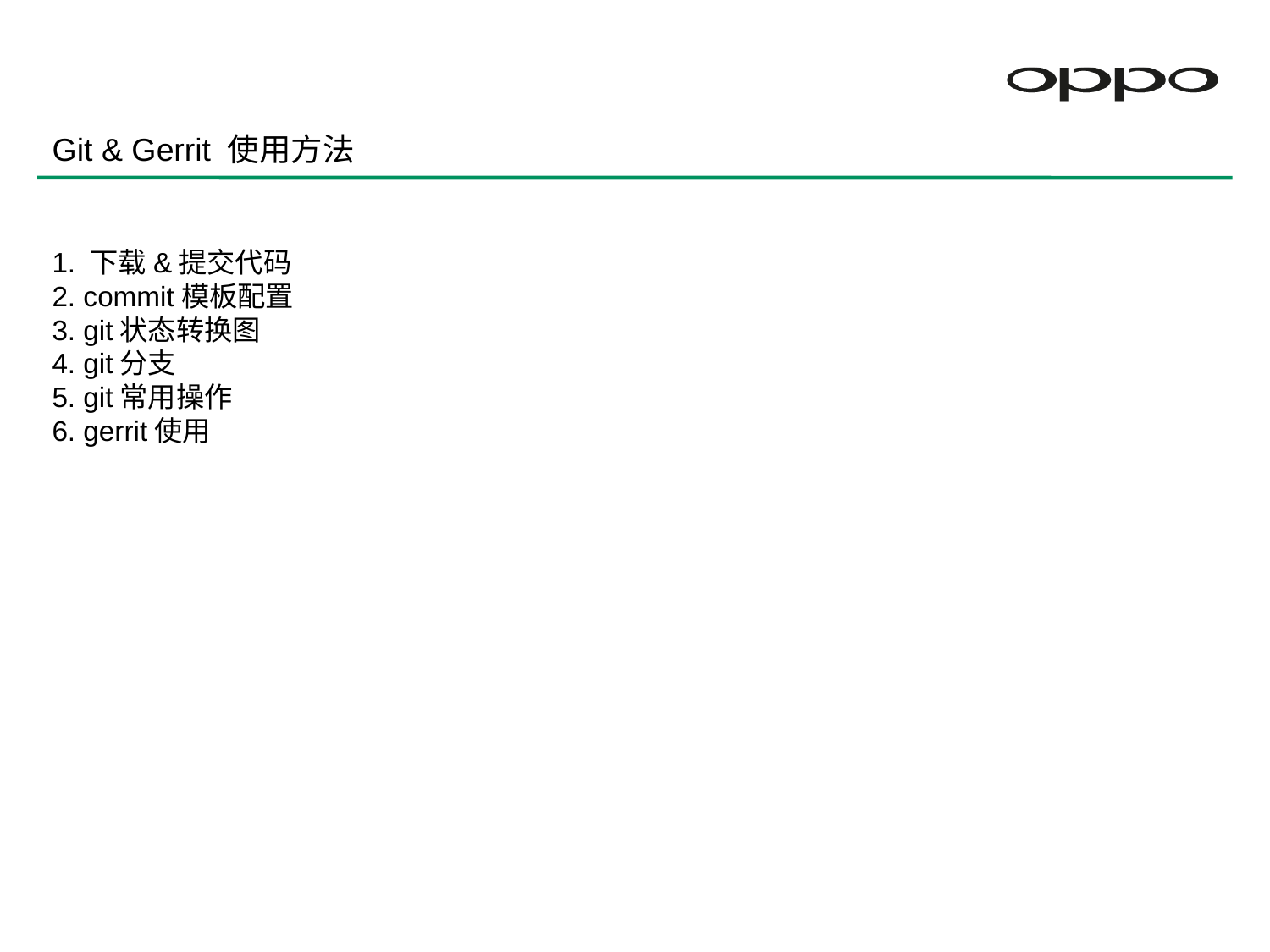

Git & Gerrit 使用方法

1. 下载&提交代码
2. commit模板配置
3. git状态转换图
4. git分支
5. git常用操作
6. gerrit使用